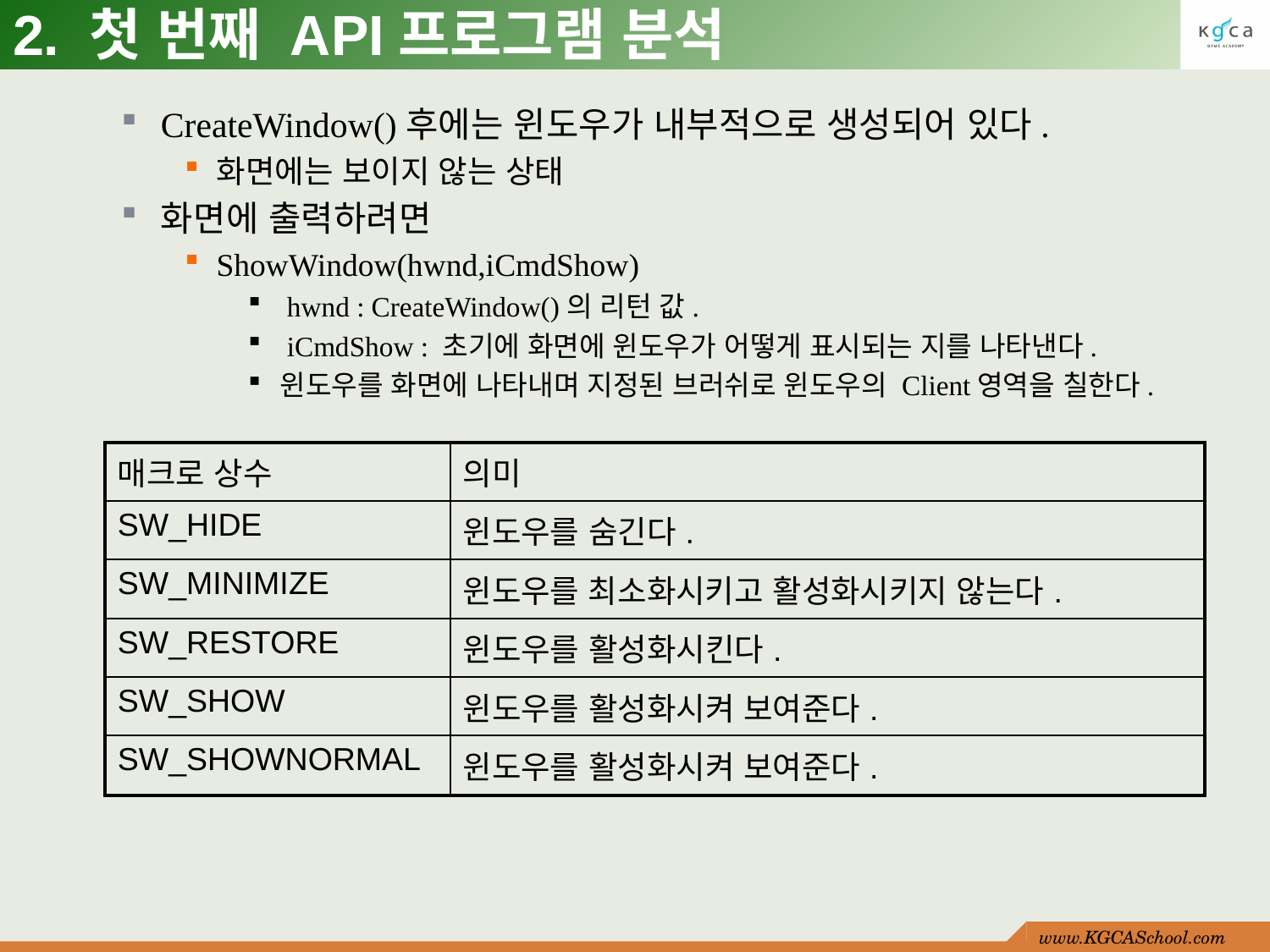

# 2. 첫 번째 API프로그램 분석
CreateWindow()후에는 윈도우가 내부적으로 생성되어 있다.
화면에는 보이지 않는 상태
화면에 출력하려면
ShowWindow(hwnd,iCmdShow)
 hwnd : CreateWindow()의 리턴 값.
 iCmdShow : 초기에 화면에 윈도우가 어떻게 표시되는 지를 나타낸다.
윈도우를 화면에 나타내며 지정된 브러쉬로 윈도우의 Client영역을 칠한다.
| 매크로 상수 | 의미 |
| --- | --- |
| SW\_HIDE | 윈도우를 숨긴다. |
| SW\_MINIMIZE | 윈도우를 최소화시키고 활성화시키지 않는다. |
| SW\_RESTORE | 윈도우를 활성화시킨다. |
| SW\_SHOW | 윈도우를 활성화시켜 보여준다. |
| SW\_SHOWNORMAL | 윈도우를 활성화시켜 보여준다. |